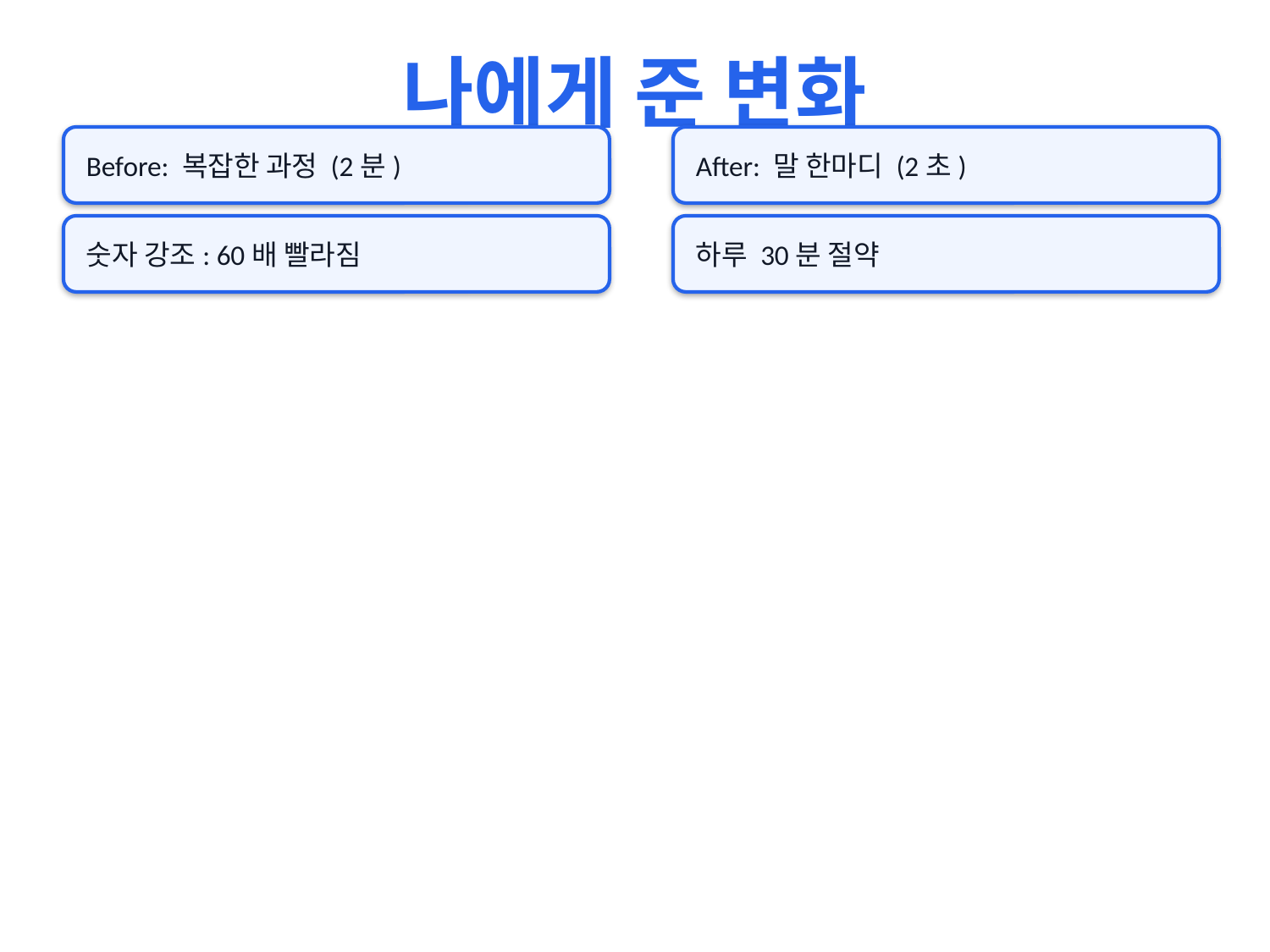

나에게 준 변화
Before: 복잡한 과정 (2분)
After: 말 한마디 (2초)
숫자 강조: 60배 빨라짐
하루 30분 절약